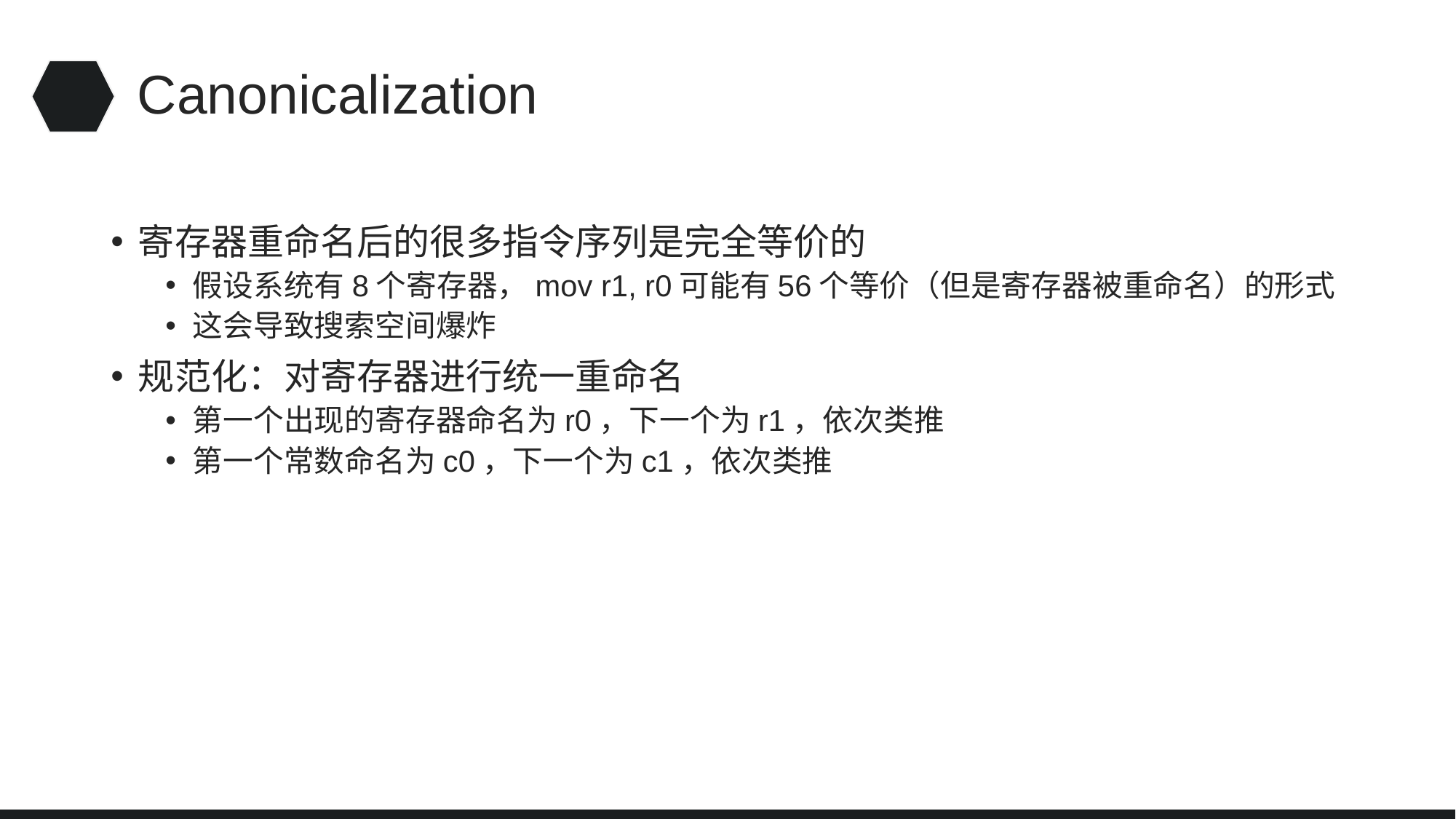

# Canonicalization
寄存器重命名后的很多指令序列是完全等价的
假设系统有8个寄存器，mov r1, r0可能有56个等价（但是寄存器被重命名）的形式
这会导致搜索空间爆炸
规范化：对寄存器进行统一重命名
第一个出现的寄存器命名为r0，下一个为r1，依次类推
第一个常数命名为c0，下一个为c1，依次类推